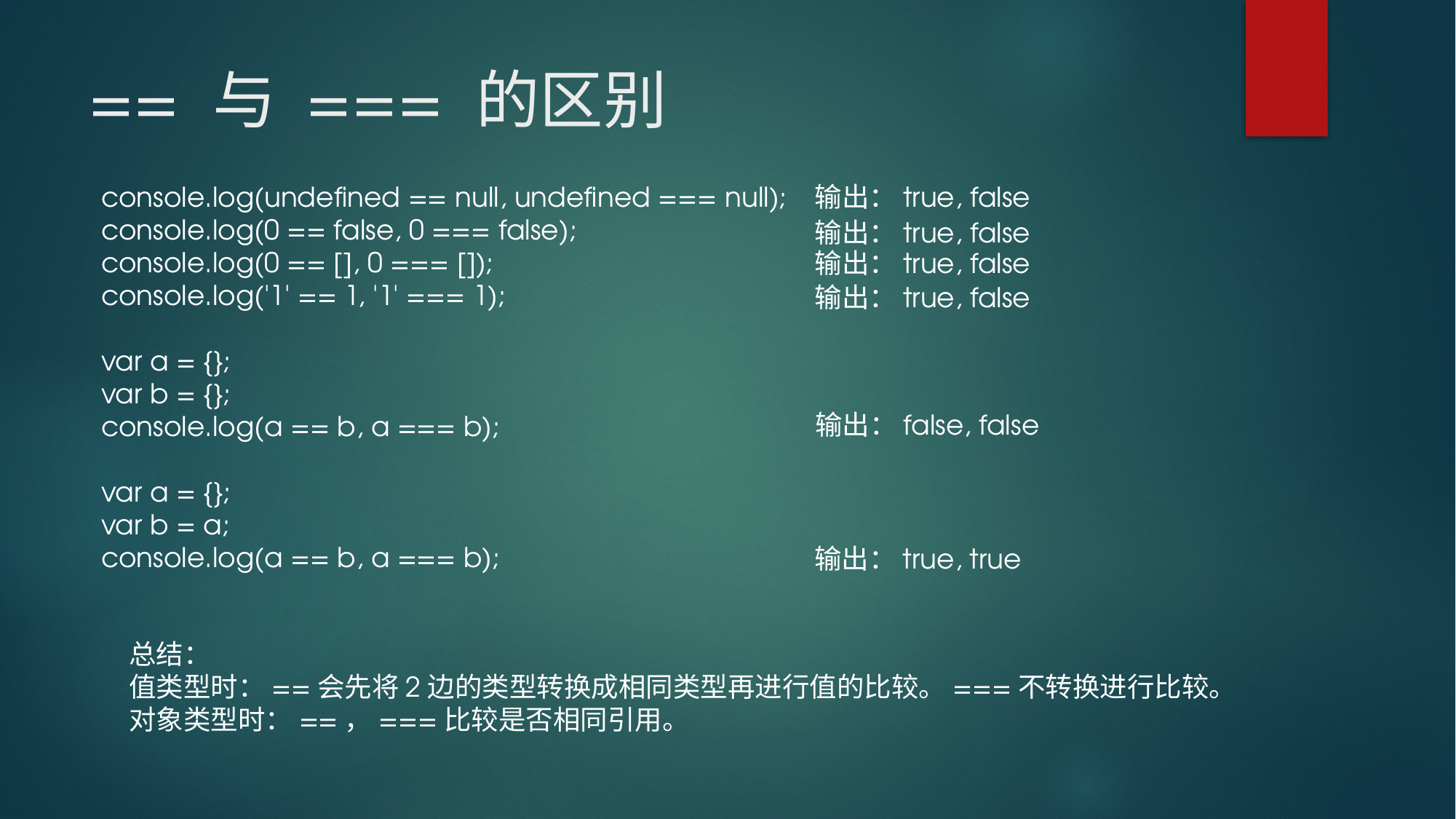

# == 与 === 的区别
console.log(undefined == null, undefined === null);
console.log(0 == false, 0 === false);
console.log(0 == [], 0 === []);
console.log('1' == 1, '1' === 1);

var a = {};
var b = {};
console.log(a == b, a === b);

var a = {};
var b = a;
console.log(a == b, a === b);
输出：true, false
输出：true, false
输出：true, false
输出：true, false
输出：false, false
输出：true, true
总结：
值类型时：==会先将2边的类型转换成相同类型再进行值的比较。===不转换进行比较。
对象类型时：==，===比较是否相同引用。